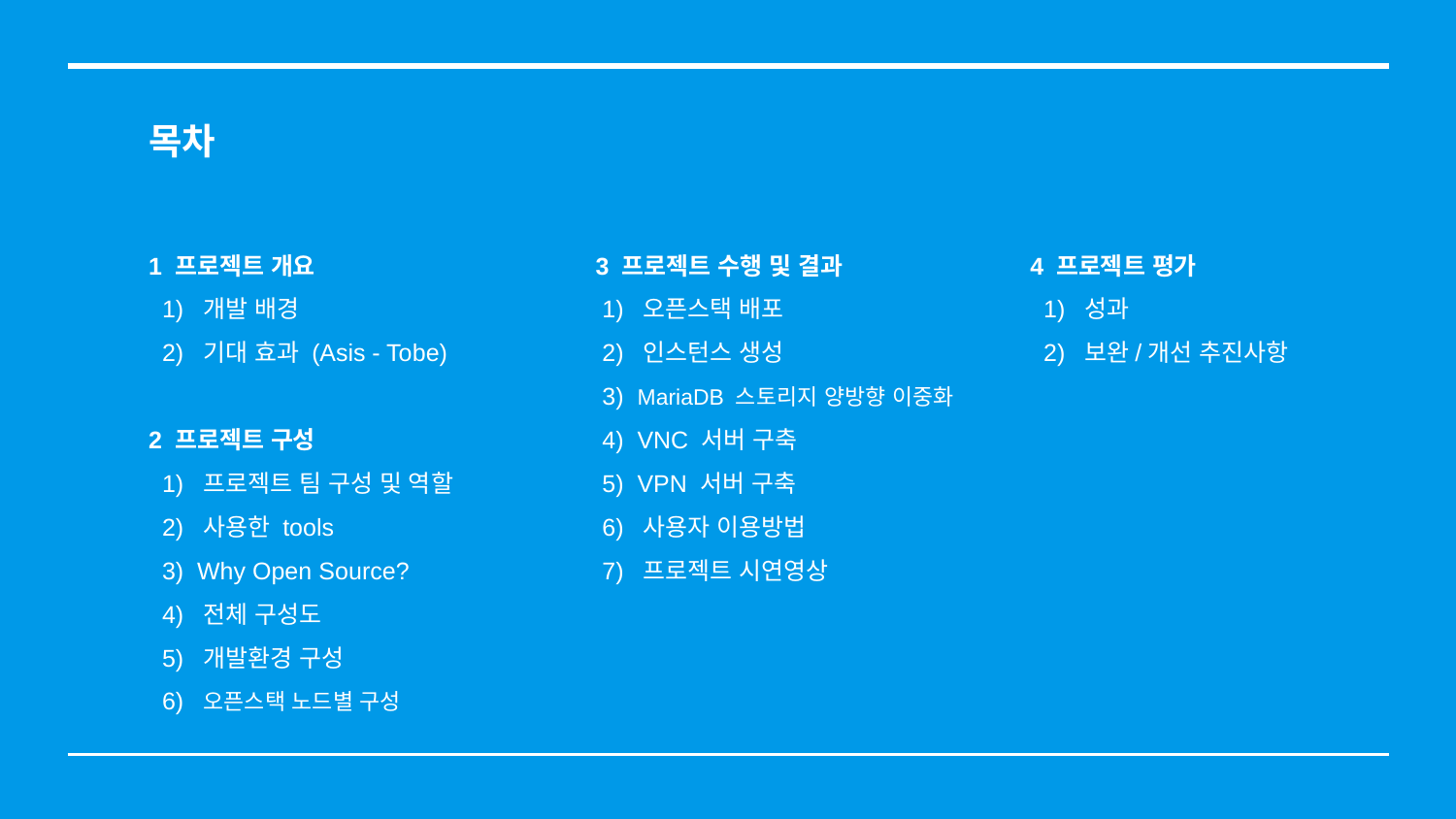

# 목차
1 프로젝트 개요
  1)  개발 배경
  2)  기대 효과 (Asis - Tobe)

2 프로젝트 구성
  1)  프로젝트 팀 구성 및 역할
  2)  사용한 tools
  3)  Why Open Source?
  4)  전체 구성도
  5)  개발환경 구성
  6)  오픈스택 노드별 구성

3 프로젝트 수행 및 결과
 1)  오픈스택 배포
 2)  인스턴스 생성
 3)  MariaDB 스토리지 양방향 이중화
 4)  VNC 서버 구축
 5)  VPN 서버 구축
 6)  사용자 이용방법
 7)  프로젝트 시연영상
4 프로젝트 평가
  1)  성과
  2)  보완/개선 추진사항